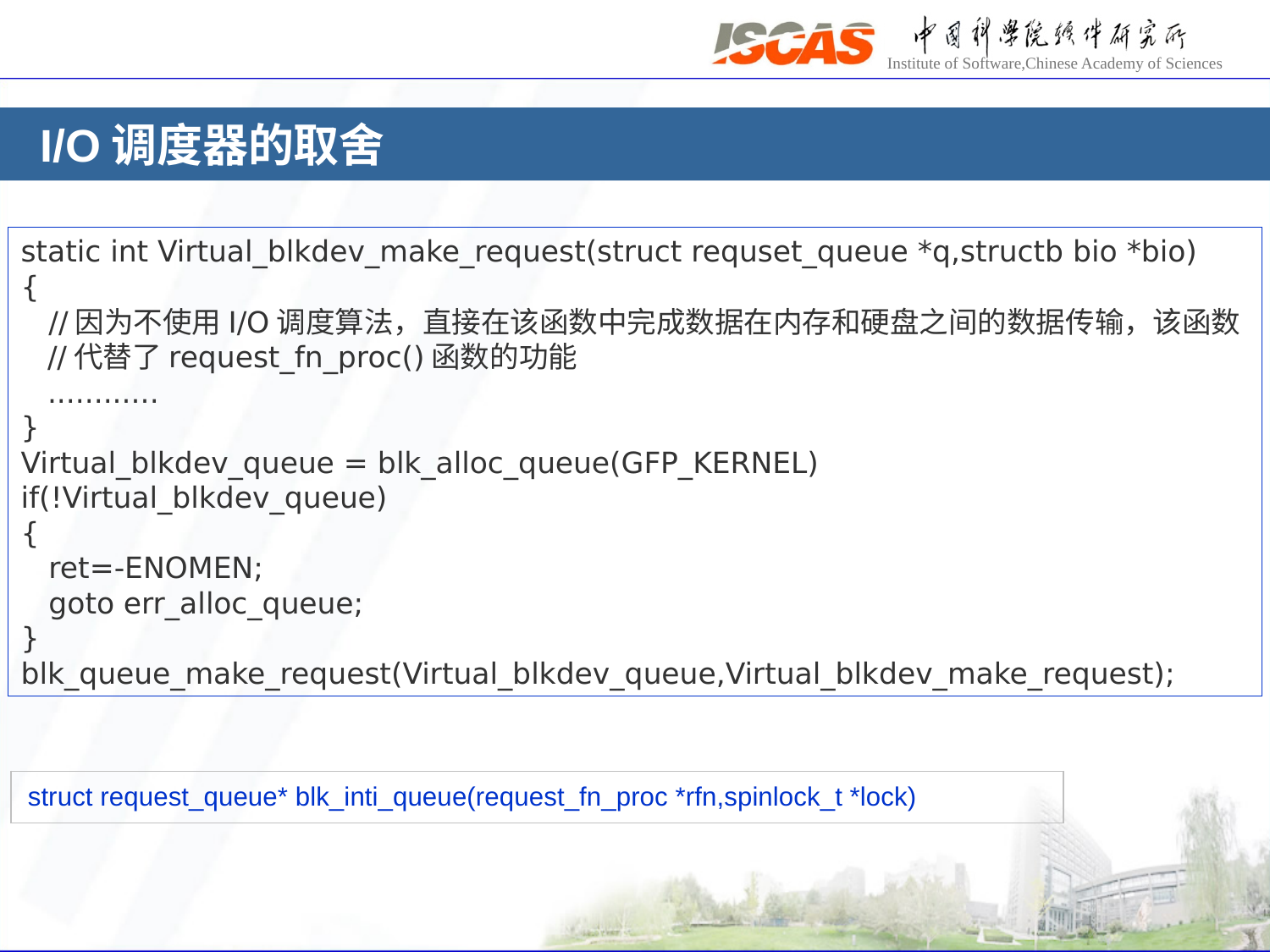

# I/O调度器的取舍
static int Virtual_blkdev_make_request(struct requset_queue *q,structb bio *bio)
{
   //因为不使用I/O调度算法，直接在该函数中完成数据在内存和硬盘之间的数据传输，该函数
   //代替了request_fn_proc()函数的功能
   ............
}
Virtual_blkdev_queue = blk_alloc_queue(GFP_KERNEL)
if(!Virtual_blkdev_queue)
{
   ret=-ENOMEN;
   goto err_alloc_queue;
}
blk_queue_make_request(Virtual_blkdev_queue,Virtual_blkdev_make_request);
| struct request\_queue\* blk\_inti\_queue(request\_fn\_proc \*rfn,spinlock\_t \*lock) |
| --- |